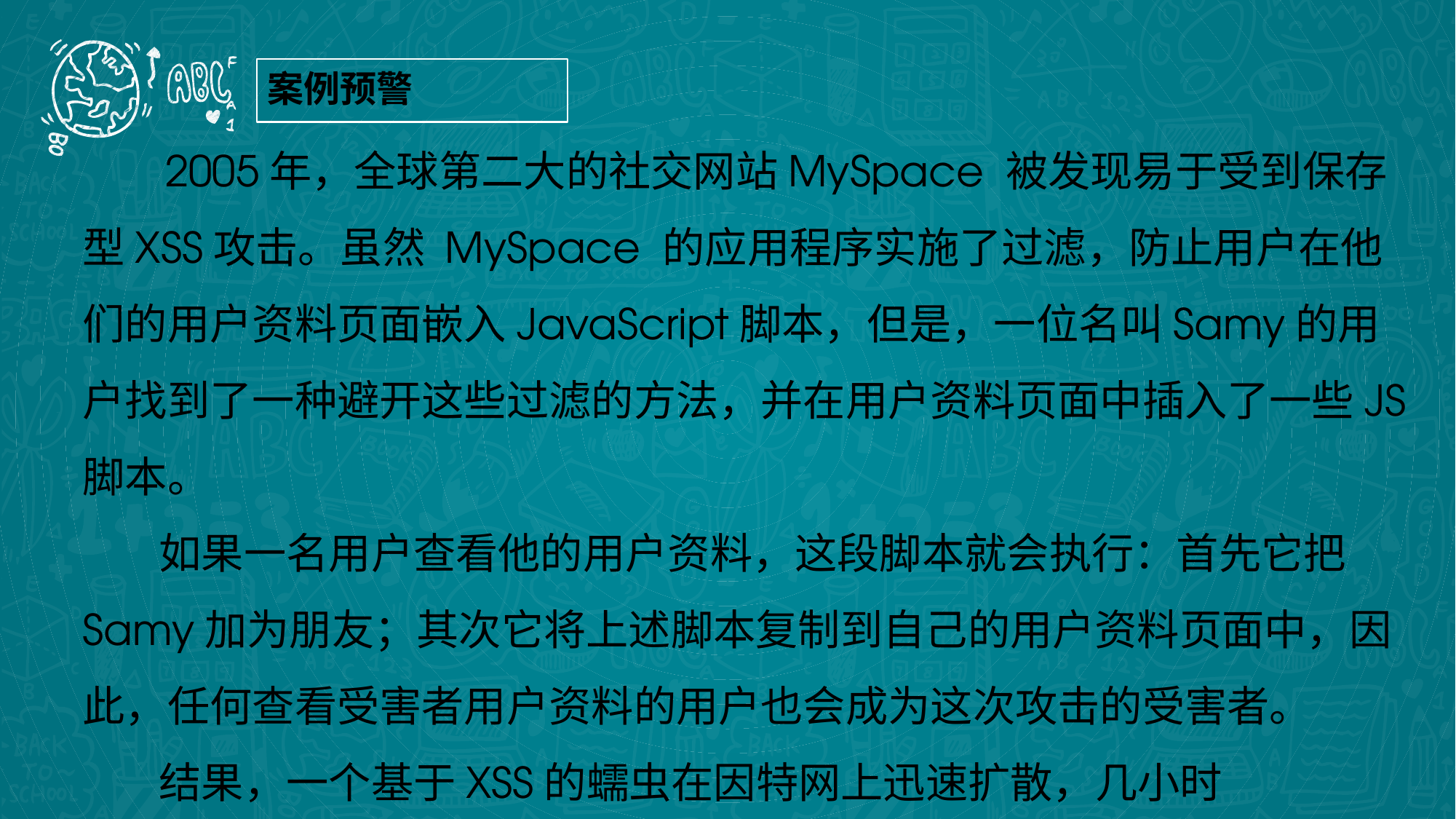

案例预警
       2005年，全球第二大的社交网站MySpace 被发现易于受到保存型XSS攻击。虽然 MySpace 的应用程序实施了过滤，防止用户在他们的用户资料页面嵌入JavaScript脚本，但是，一位名叫Samy的用户找到了一种避开这些过滤的方法，并在用户资料页面中插入了一些JS脚本。
       如果一名用户查看他的用户资料，这段脚本就会执行：首先它把Samy加为朋友；其次它将上述脚本复制到自己的用户资料页面中，因此，任何查看受害者用户资料的用户也会成为这次攻击的受害者。
       结果，一个基于XSS的蠕虫在因特网上迅速扩散，几小时内，Samy收到了近100万个好友邀请